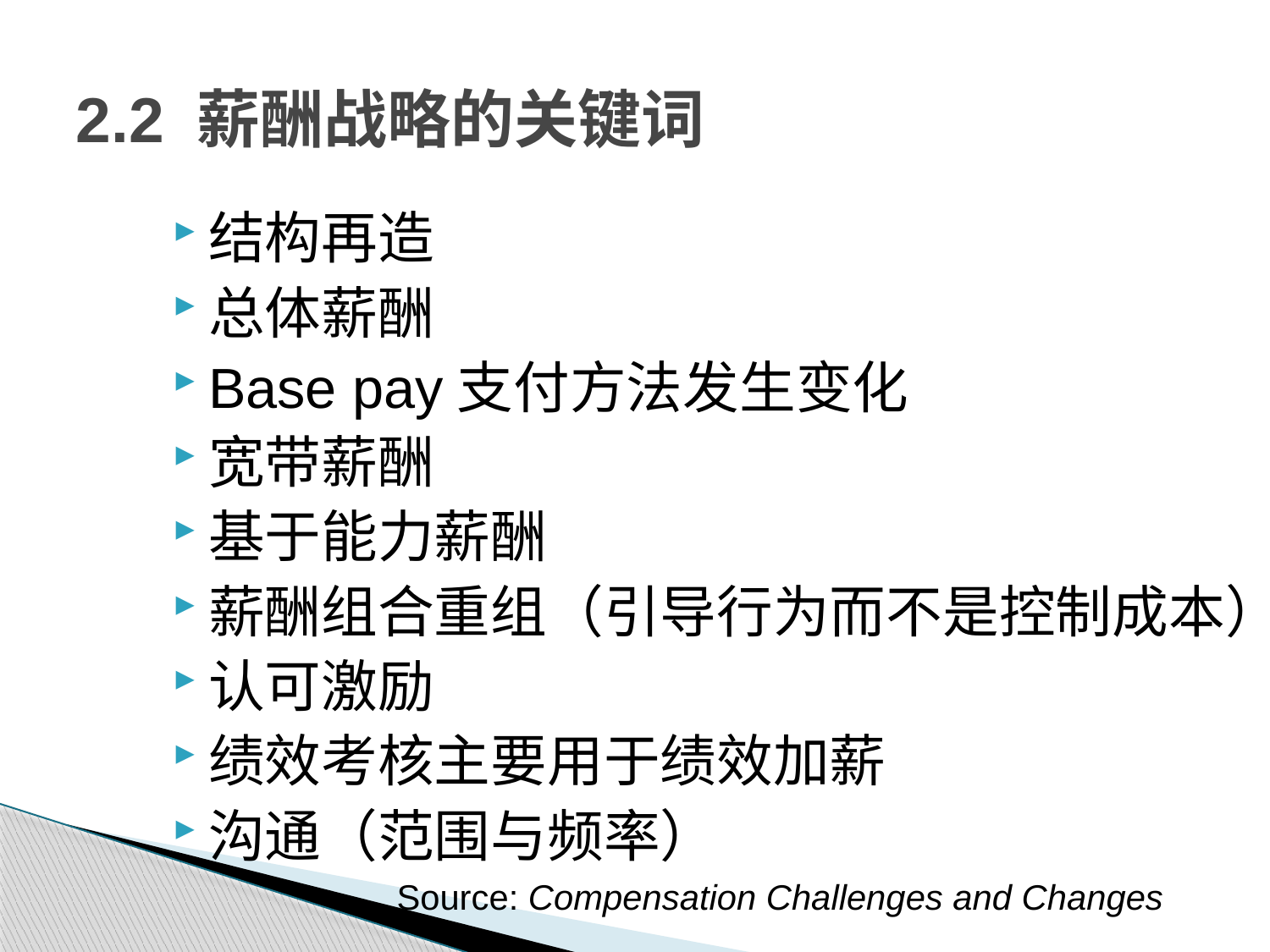

# 2.2 薪酬战略的关键词
结构再造
总体薪酬
Base pay支付方法发生变化
宽带薪酬
基于能力薪酬
薪酬组合重组（引导行为而不是控制成本）
认可激励
绩效考核主要用于绩效加薪
沟通（范围与频率）
                       Source: Compensation Challenges and Changes